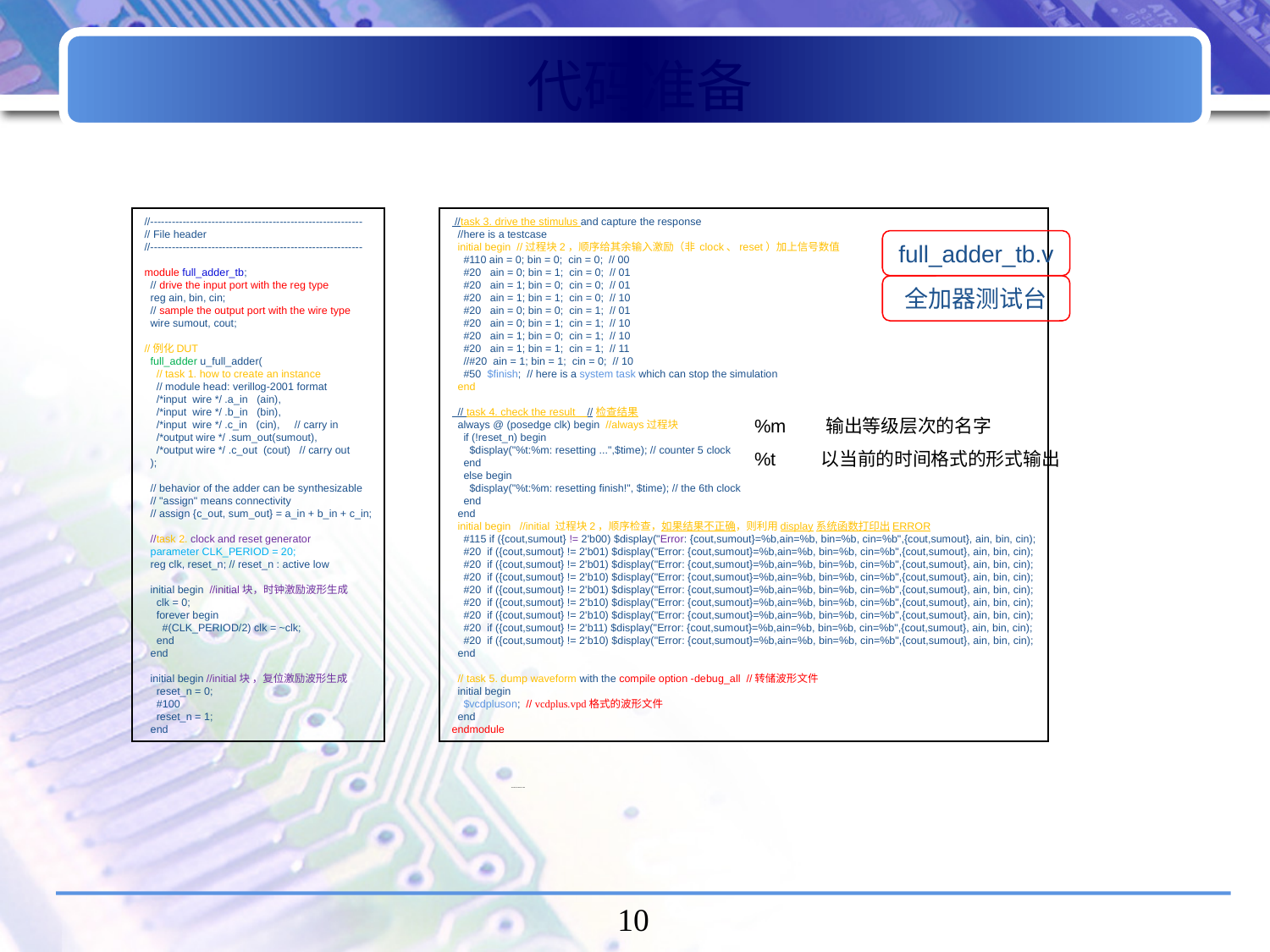

# 代码准备
//-----------------------------------------------------------
// File header
//-----------------------------------------------------------

module full_adder_tb;
  // drive the input port with the reg type
  reg ain, bin, cin;
  // sample the output port with the wire type
  wire sumout, cout;

//例化DUT
  full_adder u_full_adder(
    // task 1. how to create an instance
    // module head: verillog-2001 format
    /*input  wire */ .a_in   (ain),
    /*input  wire */ .b_in   (bin),
    /*input  wire */ .c_in   (cin),     // carry in
    /*output wire */ .sum_out(sumout),
    /*output wire */ .c_out  (cout)   // carry out
  );

  // behavior of the adder can be synthesizable
  // "assign" means connectivity
  // assign {c_out, sum_out} = a_in + b_in + c_in;

  //task 2. clock and reset generator
  parameter CLK_PERIOD = 20;
  reg clk, reset_n; // reset_n : active low

  initial begin  //initial块，时钟激励波形生成
    clk = 0;
    forever begin
      #(CLK_PERIOD/2) clk = ~clk;
    end
  end

  initial begin //initial块 ，复位激励波形生成
    reset_n = 0;
    #100
    reset_n = 1;
  end
 //task 3. drive the stimulus and capture the response
  //here is a testcase
  initial begin  //过程块2，顺序给其余输入激励（非 clock、reset）加上信号数值
    #110 ain = 0; bin = 0;  cin = 0;  // 00
    #20   ain = 0; bin = 1;  cin = 0;  // 01
    #20   ain = 1; bin = 0;  cin = 0;  // 01
    #20   ain = 1; bin = 1;  cin = 0;  // 10
    #20   ain = 0; bin = 0;  cin = 1;  // 01
    #20   ain = 0; bin = 1;  cin = 1;  // 10
    #20   ain = 1; bin = 0;  cin = 1;  // 10
    #20   ain = 1; bin = 1;  cin = 1;  // 11
    //#20  ain = 1; bin = 1;  cin = 0;  // 10
    #50  $finish;  // here is a system task which can stop the simulation
  end

  // task 4. check the result    //检查结果
  always @ (posedge clk) begin  //always过程块
    if (!reset_n) begin
      $display("%t:%m: resetting ...",$time); // counter 5 clock
    end
    else begin
      $display("%t:%m: resetting finish!", $time); // the 6th clock
    end
  end
  initial begin   //initial 过程块2，顺序检查，如果结果不正确，则利用display系统函数打印出ERROR
    #115 if ({cout,sumout} != 2'b00) $display("Error: {cout,sumout}=%b,ain=%b, bin=%b, cin=%b",{cout,sumout}, ain, bin, cin);
    #20  if ({cout,sumout} != 2'b01) $display("Error: {cout,sumout}=%b,ain=%b, bin=%b, cin=%b",{cout,sumout}, ain, bin, cin);
    #20  if ({cout,sumout} != 2'b01) $display("Error: {cout,sumout}=%b,ain=%b, bin=%b, cin=%b",{cout,sumout}, ain, bin, cin);
    #20  if ({cout,sumout} != 2'b10) $display("Error: {cout,sumout}=%b,ain=%b, bin=%b, cin=%b",{cout,sumout}, ain, bin, cin);
    #20  if ({cout,sumout} != 2'b01) $display("Error: {cout,sumout}=%b,ain=%b, bin=%b, cin=%b",{cout,sumout}, ain, bin, cin);
    #20  if ({cout,sumout} != 2'b10) $display("Error: {cout,sumout}=%b,ain=%b, bin=%b, cin=%b",{cout,sumout}, ain, bin, cin);
    #20  if ({cout,sumout} != 2'b10) $display("Error: {cout,sumout}=%b,ain=%b, bin=%b, cin=%b",{cout,sumout}, ain, bin, cin);
    #20  if ({cout,sumout} != 2'b11) $display("Error: {cout,sumout}=%b,ain=%b, bin=%b, cin=%b",{cout,sumout}, ain, bin, cin);
    #20  if ({cout,sumout} != 2'b10) $display("Error: {cout,sumout}=%b,ain=%b, bin=%b, cin=%b",{cout,sumout}, ain, bin, cin);
  end

  // task 5. dump waveform with the compile option -debug_all  //转储波形文件
  initial begin
    $vcdpluson;  // vcdplus.vpd格式的波形文件
  end
endmodule
full_adder_tb.v
全加器测试台
%m       输出等级层次的名字
%t        以当前的时间格式的形式输出
www.eecourse.com
10